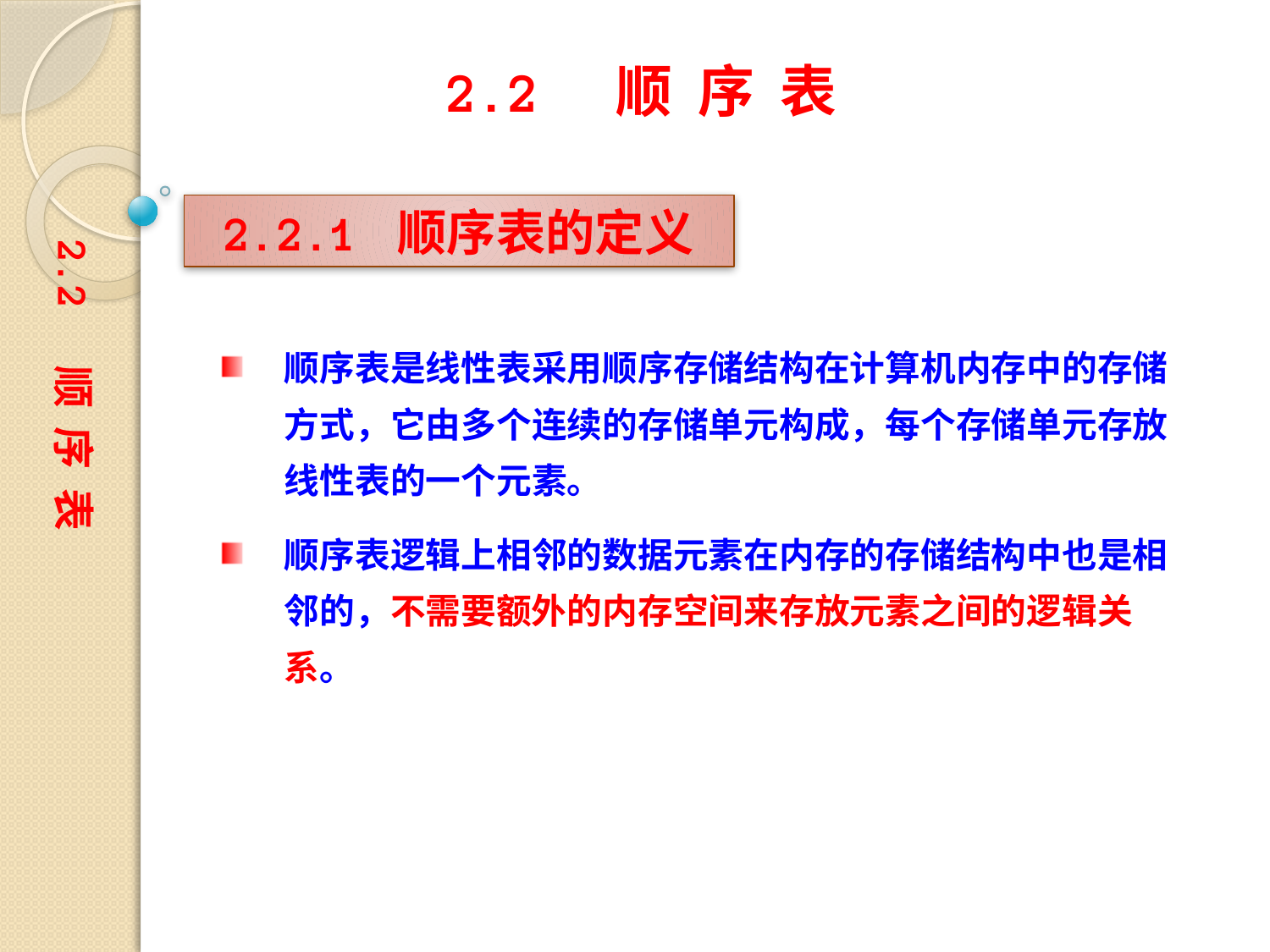

2.2  顺  序  表
2.2.1 顺序表的定义
2.2  顺  序  表
顺序表是线性表采用顺序存储结构在计算机内存中的存储方式，它由多个连续的存储单元构成，每个存储单元存放线性表的一个元素。
顺序表逻辑上相邻的数据元素在内存的存储结构中也是相邻的，不需要额外的内存空间来存放元素之间的逻辑关系。